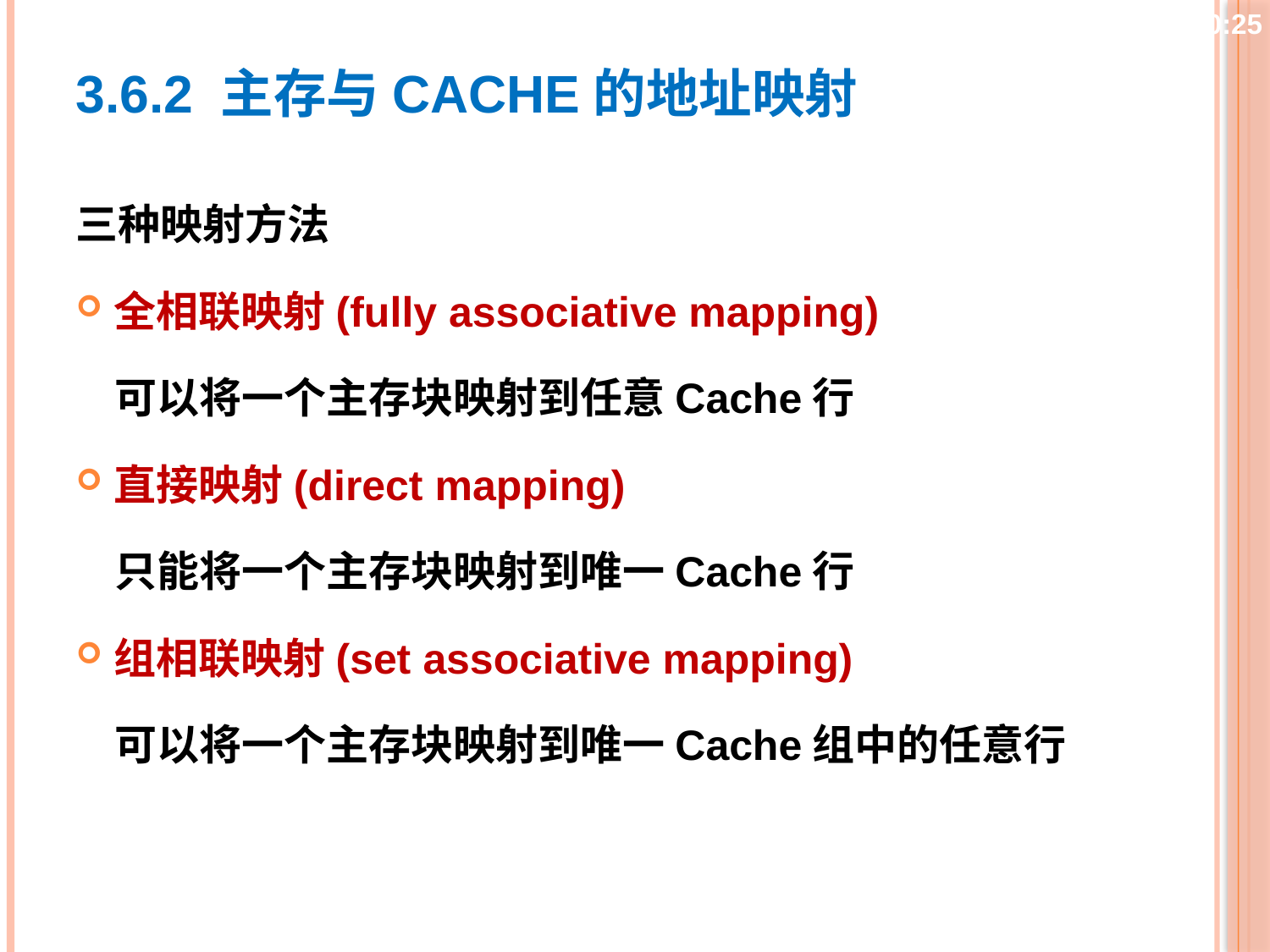

10:25
# 3.6.2 主存与Cache的地址映射
三种映射方法
全相联映射(fully associative mapping)
   可以将一个主存块映射到任意Cache行
直接映射(direct mapping)
   只能将一个主存块映射到唯一Cache行
组相联映射(set associative mapping)
   可以将一个主存块映射到唯一Cache组中的任意行